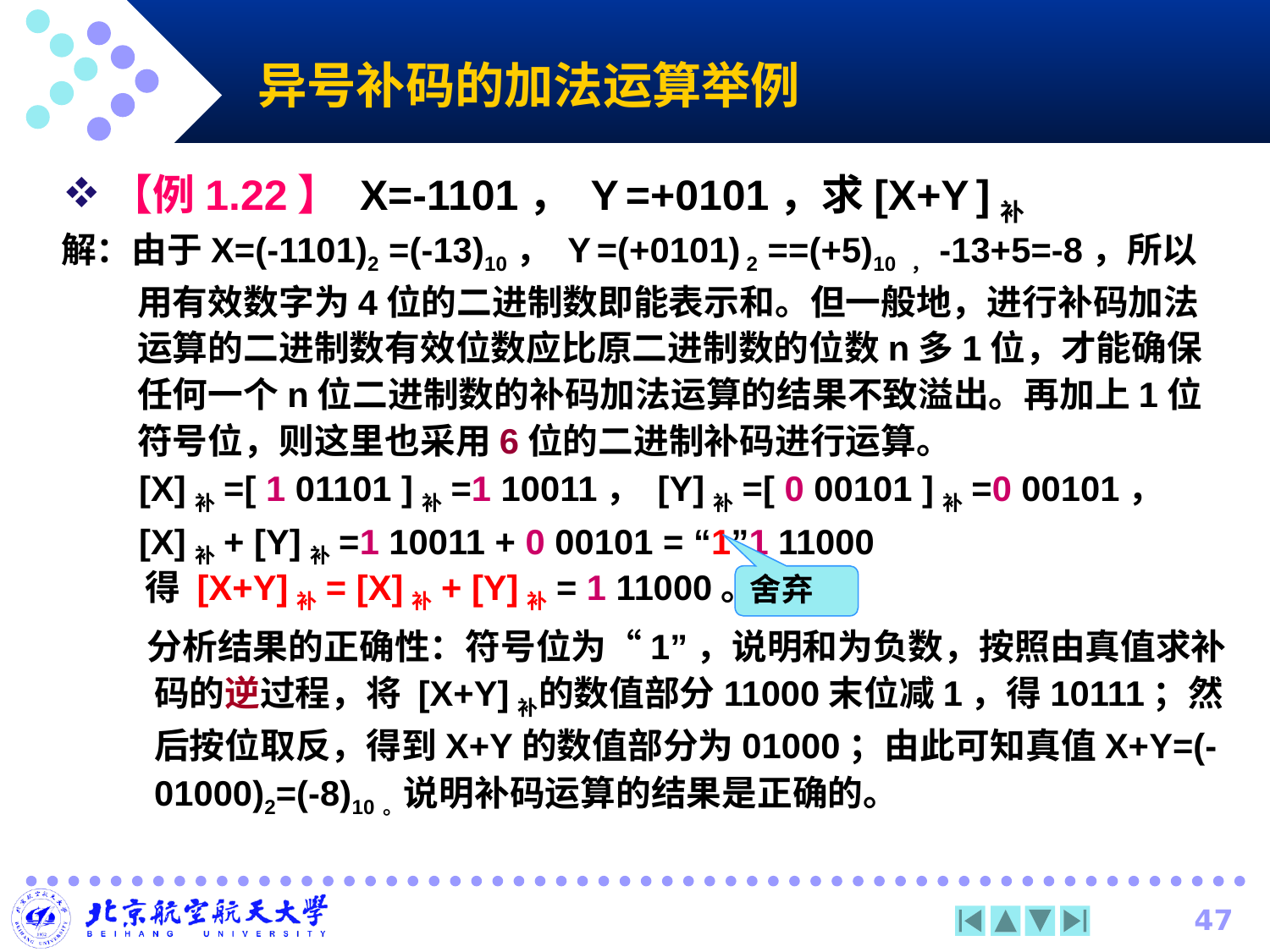

# 异号补码的加法运算举例
【例1.22】 X=-1101， Y =+0101，求[X+Y ]补
     解：由于X=(-1101)2 =(-13)10， Y =(+0101) 2 ==(+5)10 ，-13+5=-8，所以用有效数字为4位的二进制数即能表示和。但一般地，进行补码加法运算的二进制数有效位数应比原二进制数的位数n多1位，才能确保任何一个n位二进制数的补码加法运算的结果不致溢出。再加上1位符号位，则这里也采用6位的二进制补码进行运算。
             [X]补=[ 1 01101 ]补=1 10011， [Y]补=[ 0 00101 ]补=0 00101，
             [X]补+ [Y]补=1 10011 + 0 00101 = “1”1 11000
   得 [X+Y]补= [X]补+ [Y]补= 1 11000。
    分析结果的正确性：符号位为“1”，说明和为负数，按照由真值求补码的逆过程，将 [X+Y]补的数值部分11000末位减1，得10111；然后按位取反，得到X+Y的数值部分为01000；由此可知真值X+Y=(-01000)2=(-8)10。说明补码运算的结果是正确的。
舍弃
47